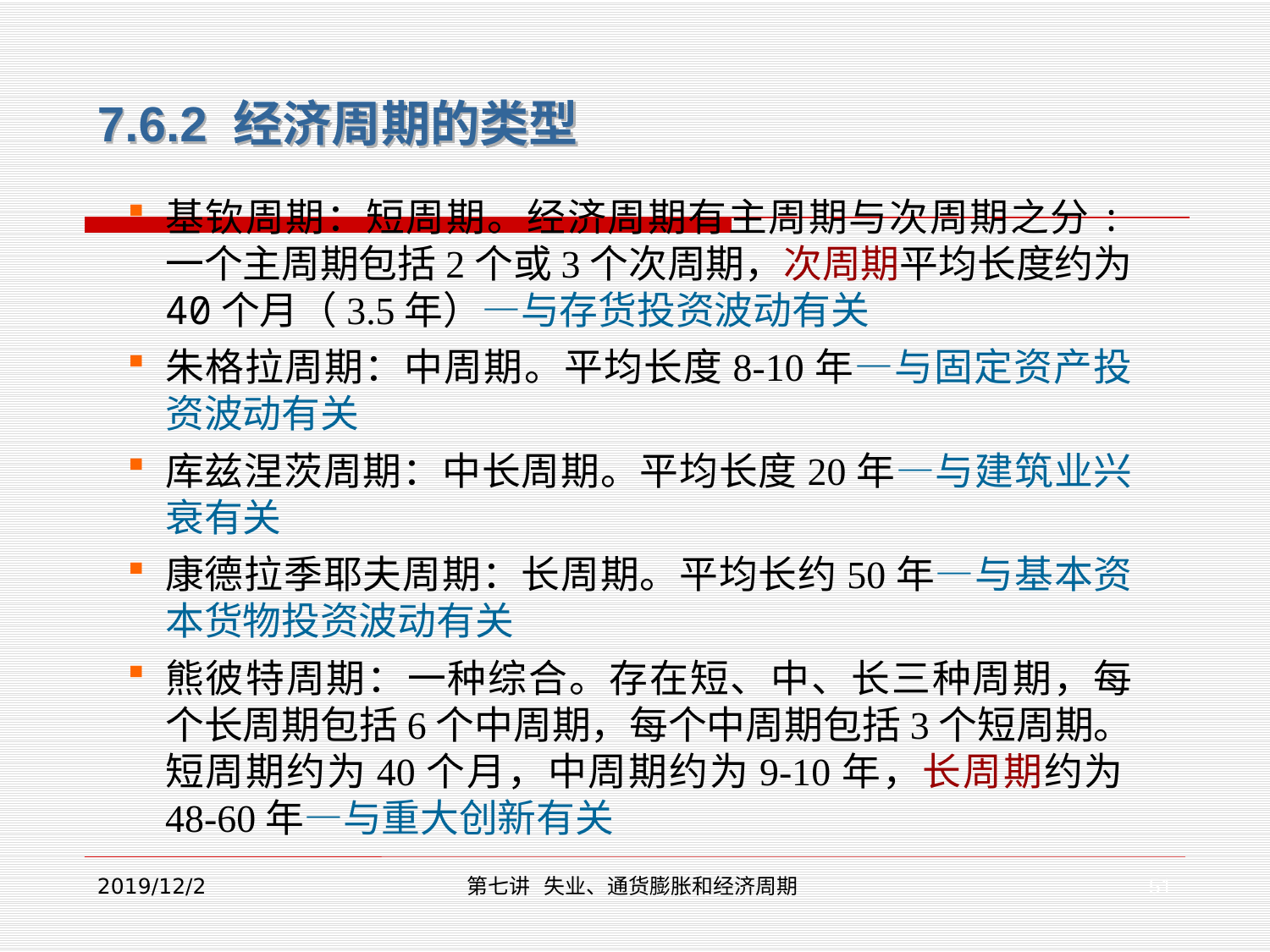

7.6.2 经济周期的类型
基钦周期：短周期。经济周期有主周期与次周期之分:一个主周期包括2个或3个次周期，次周期平均长度约为40个月（3.5年）—与存货投资波动有关
朱格拉周期：中周期。平均长度8-10年—与固定资产投资波动有关
库兹涅茨周期：中长周期。平均长度20年—与建筑业兴衰有关
康德拉季耶夫周期：长周期。平均长约50年—与基本资本货物投资波动有关
熊彼特周期：一种综合。存在短、中、长三种周期，每个长周期包括6个中周期，每个中周期包括3个短周期。短周期约为40个月，中周期约为9-10年，长周期约为48-60年—与重大创新有关
51
2019/12/2
第七讲   失业、通货膨胀和经济周期